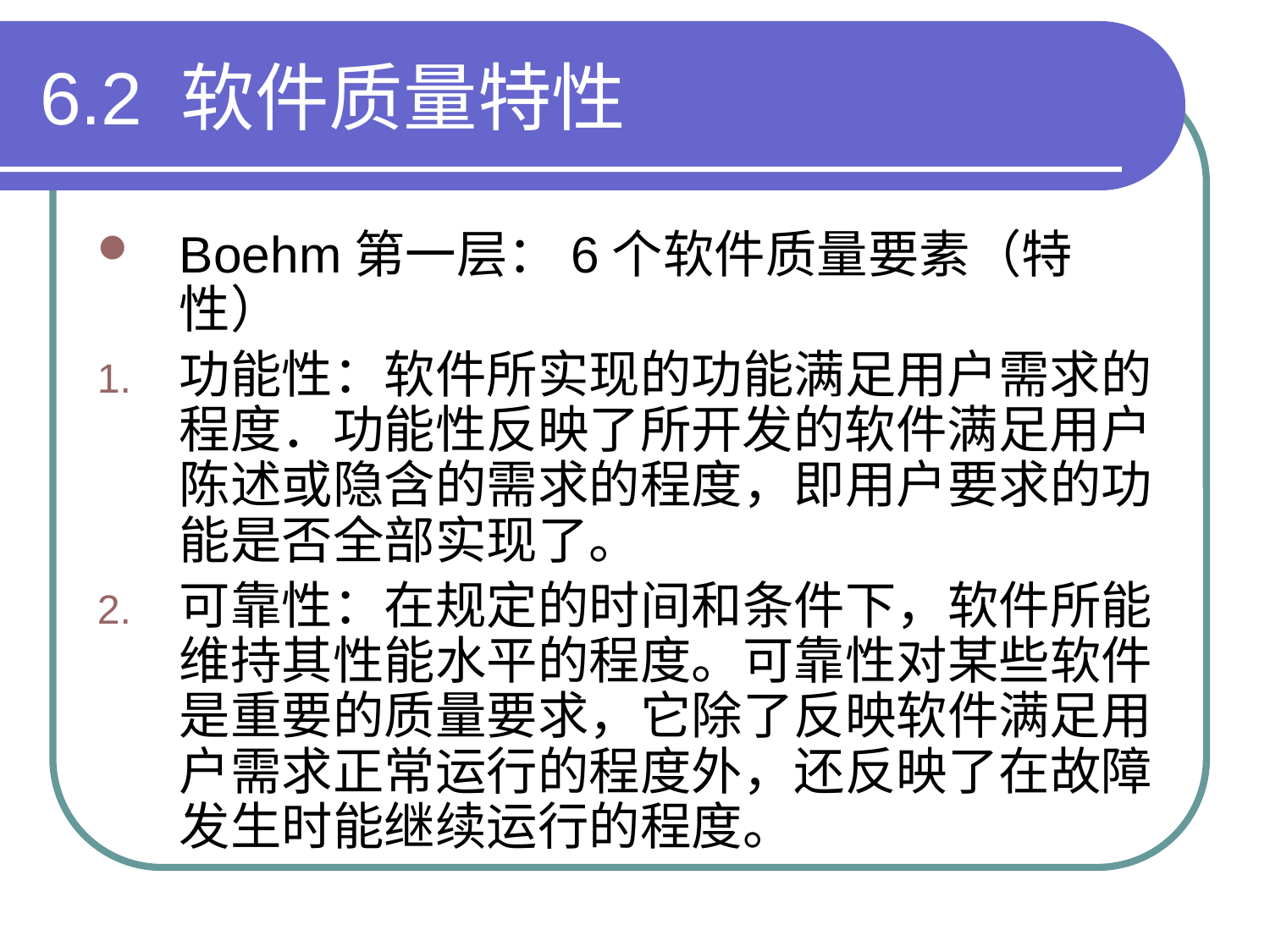

# 6.2 软件质量特性
Boehm第一层：6个软件质量要素（特性）
功能性：软件所实现的功能满足用户需求的程度．功能性反映了所开发的软件满足用户陈述或隐含的需求的程度，即用户要求的功能是否全部实现了。
可靠性：在规定的时间和条件下，软件所能维持其性能水平的程度。可靠性对某些软件是重要的质量要求，它除了反映软件满足用户需求正常运行的程度外，还反映了在故障发生时能继续运行的程度。

14